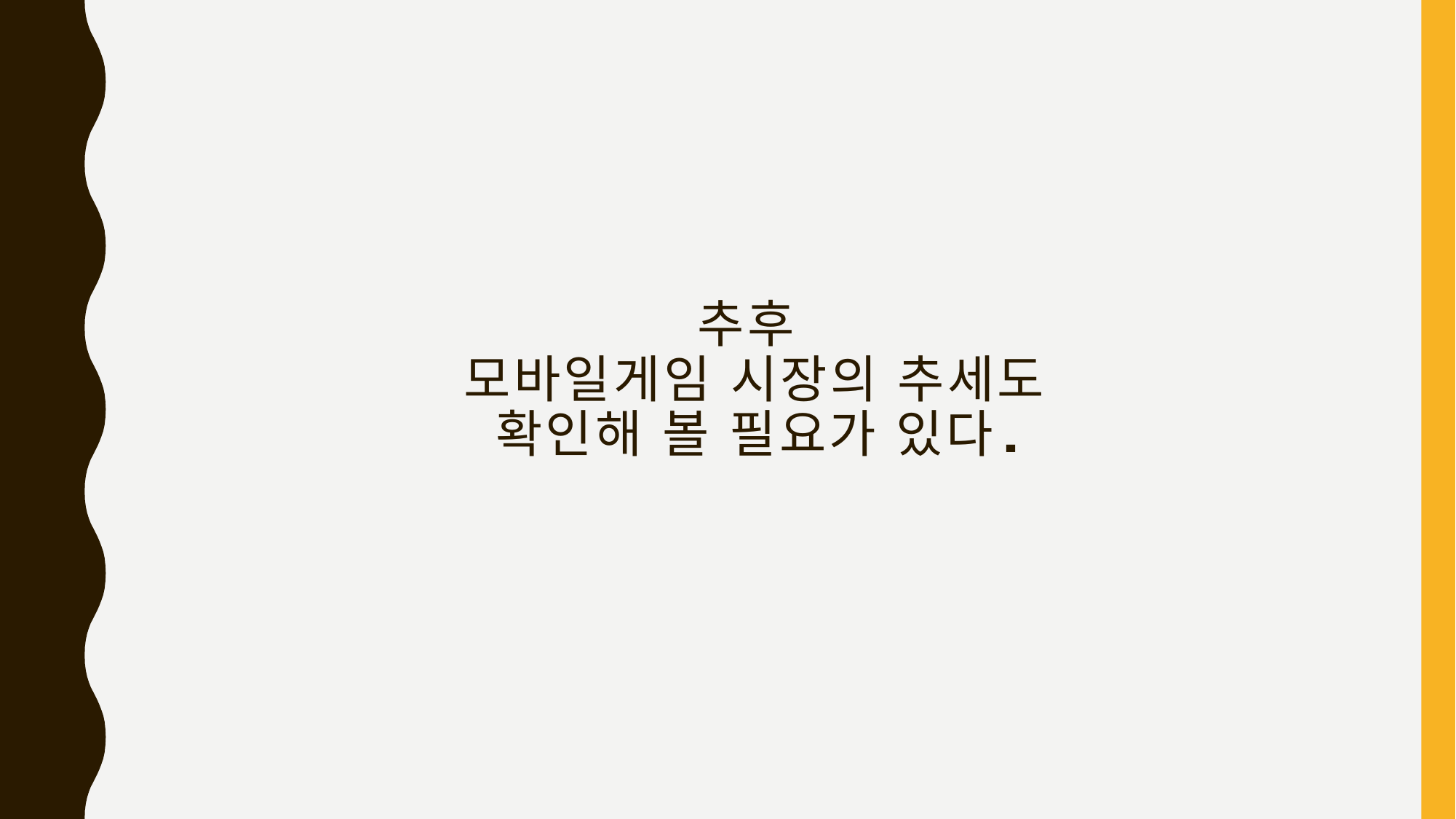

# 추후 모바일게임 시장의 추세도 확인해 볼 필요가 있다.